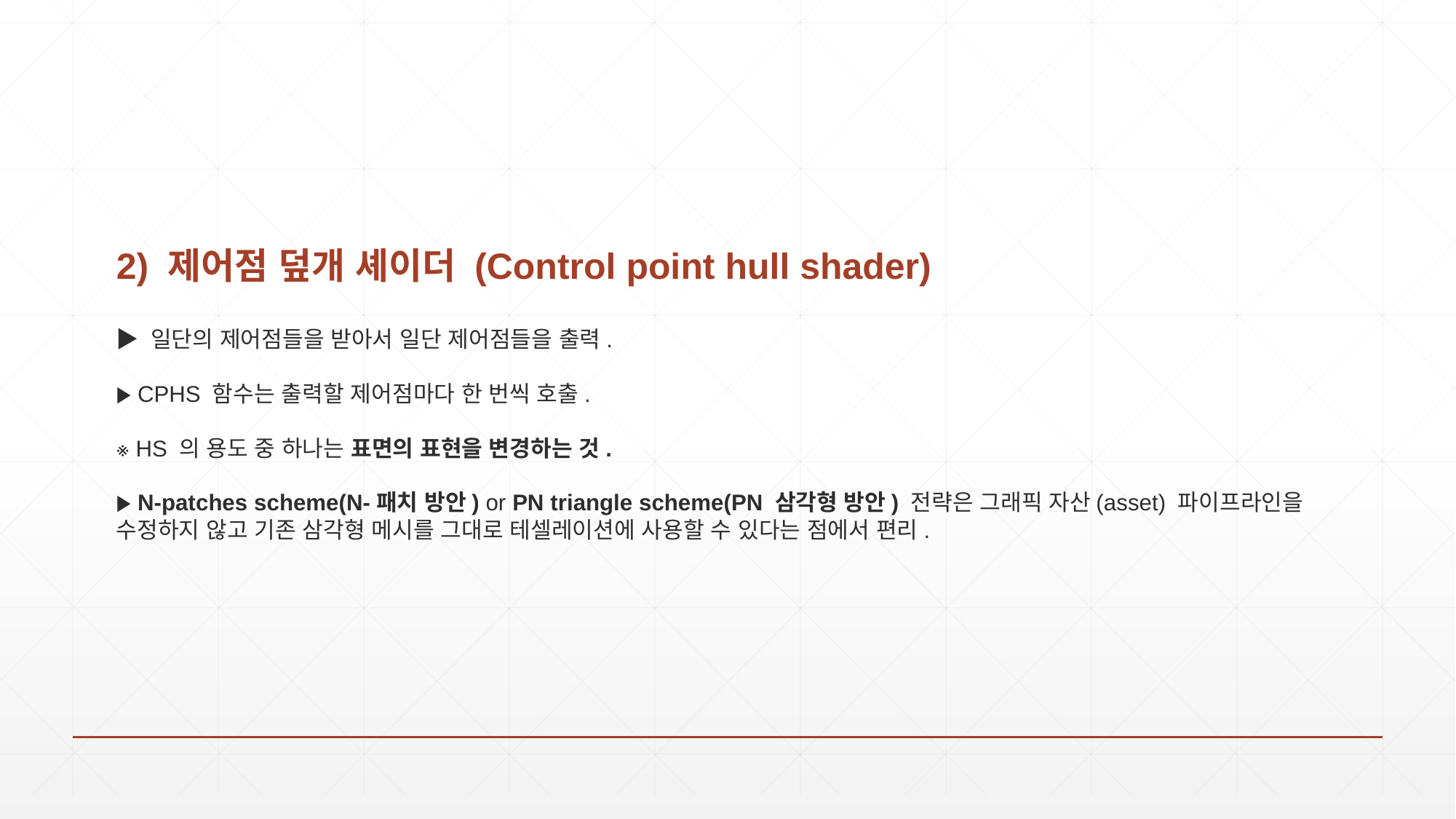

2) 제어점 덮개 셰이더 (Control point hull shader)
▶ 일단의 제어점들을 받아서 일단 제어점들을 출력.

▶ CPHS 함수는 출력할 제어점마다 한 번씩 호출.

※ HS 의 용도 중 하나는 표면의 표현을 변경하는 것.

▶ N-patches scheme(N-패치 방안) or PN triangle scheme(PN 삼각형 방안) 전략은 그래픽 자산(asset) 파이프라인을 수정하지 않고 기존 삼각형 메시를 그대로 테셀레이션에 사용할 수 있다는 점에서 편리.